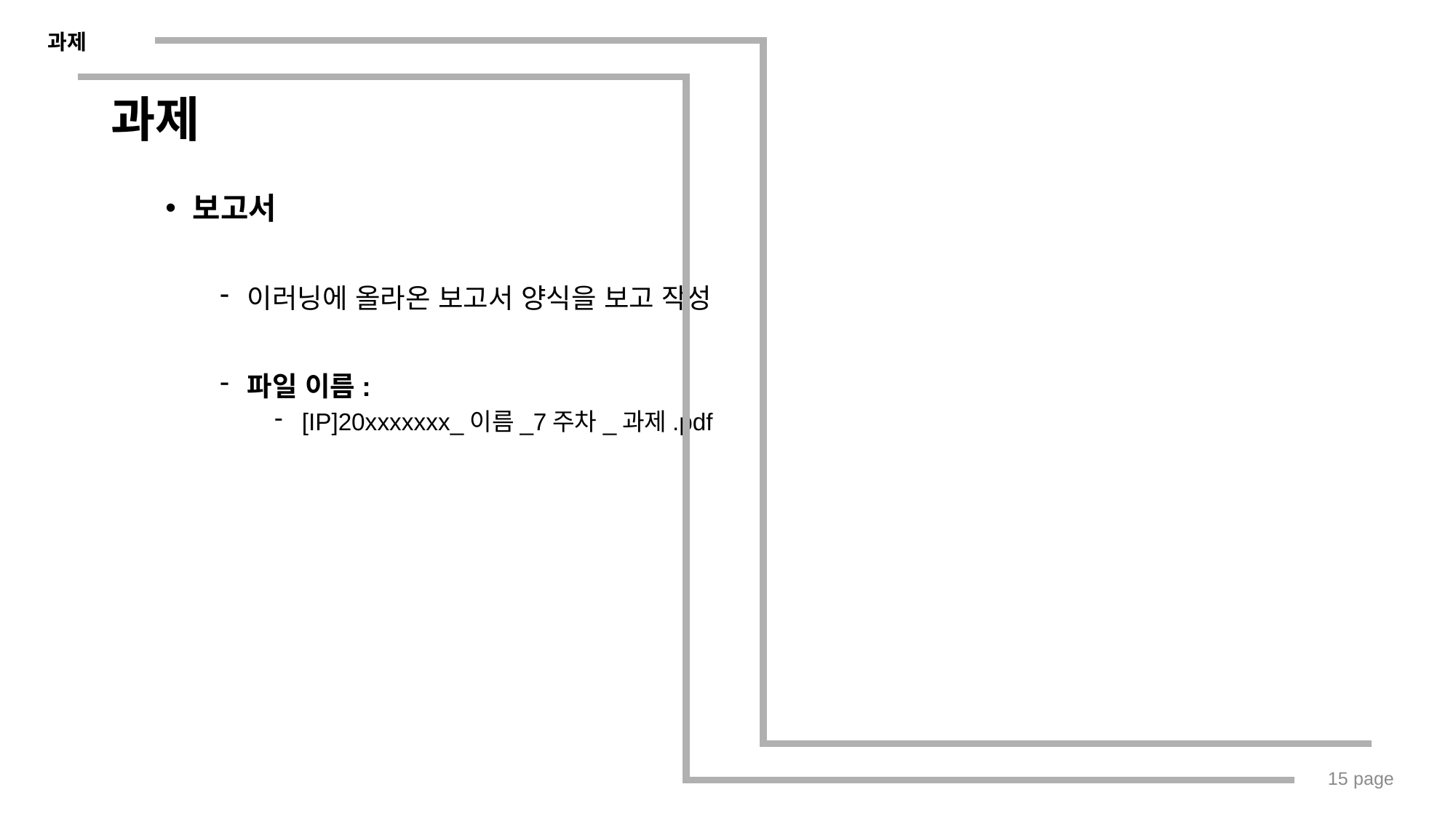

과제
# 과제
보고서

이러닝에 올라온 보고서 양식을 보고 작성

파일 이름:
[IP]20xxxxxxx_이름_7주차_과제.pdf

15 page